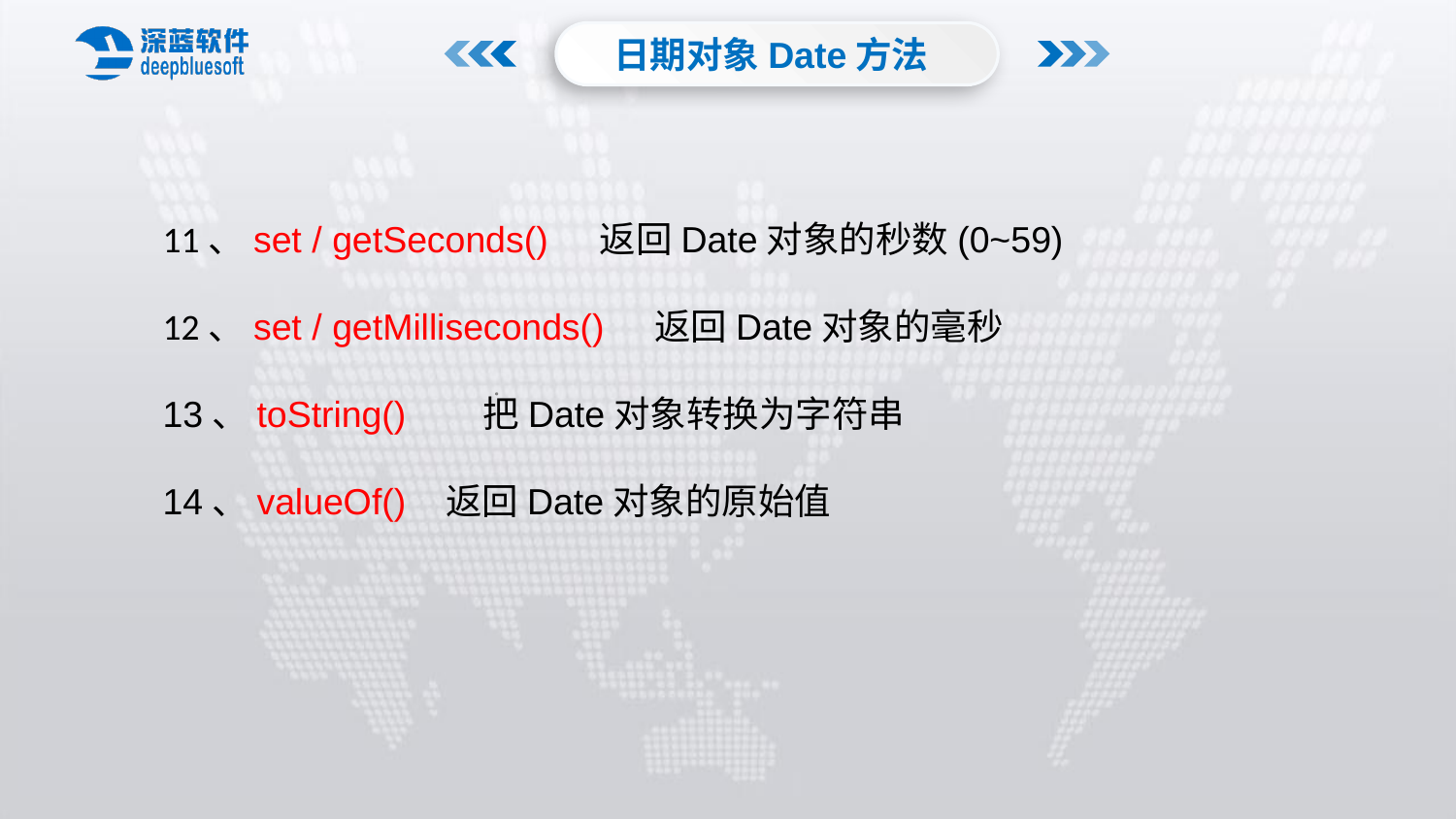

日期对象Date方法

11、set / getSeconds()	返回Date对象的秒数(0~59)

12、set / getMilliseconds()    返回Date对象的毫秒

13、toString()	  把Date对象转换为字符串

14、valueOf()   返回Date对象的原始值